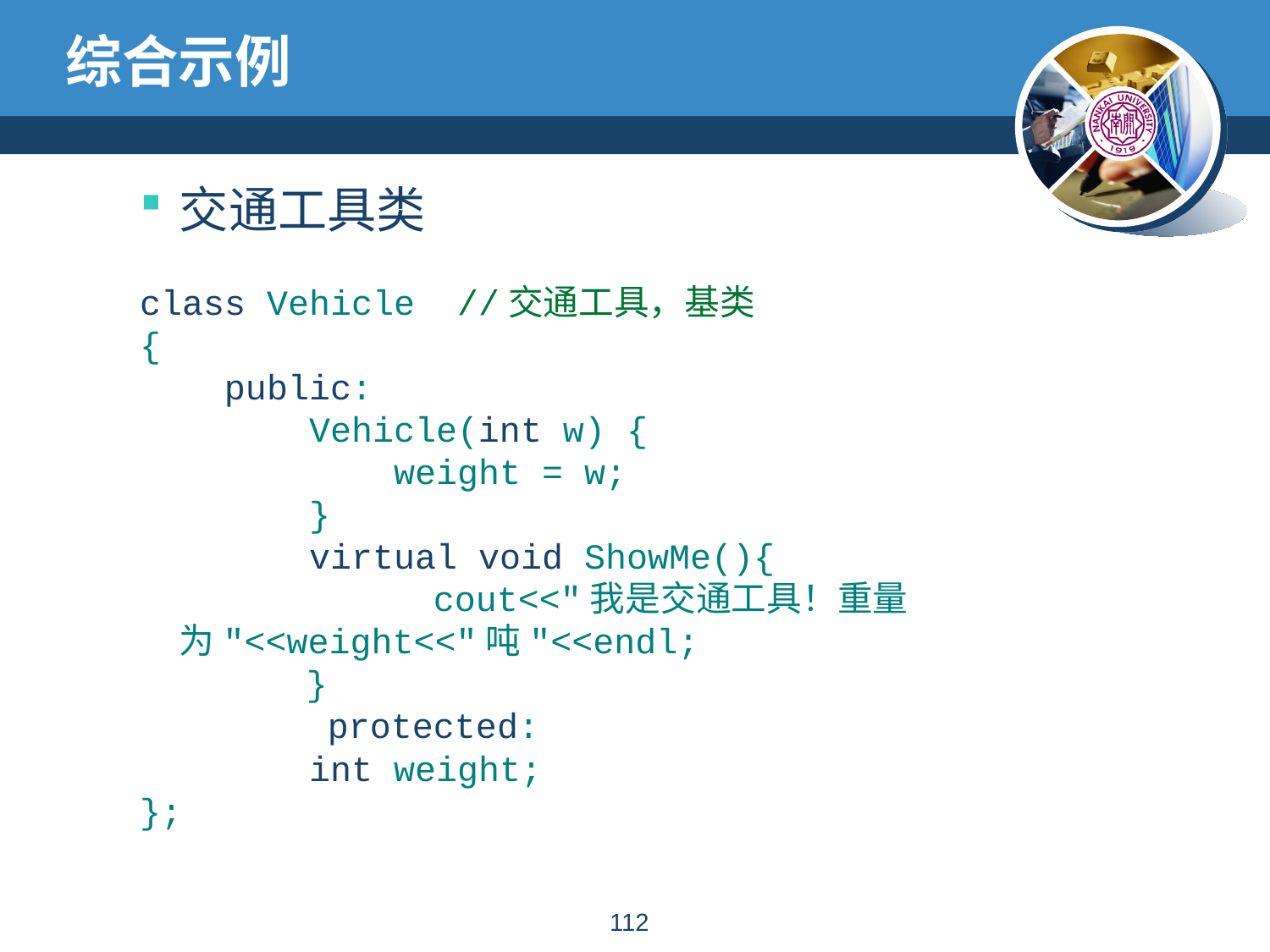

# 综合示例
交通工具类

class Vehicle  //交通工具，基类
{
    public:
        Vehicle(int w) {
            weight = w;
        }
        virtual void ShowMe(){
			cout<<"我是交通工具！重量为"<<weight<<"吨"<<endl;
		}
		 protected:
        int weight;
};
112